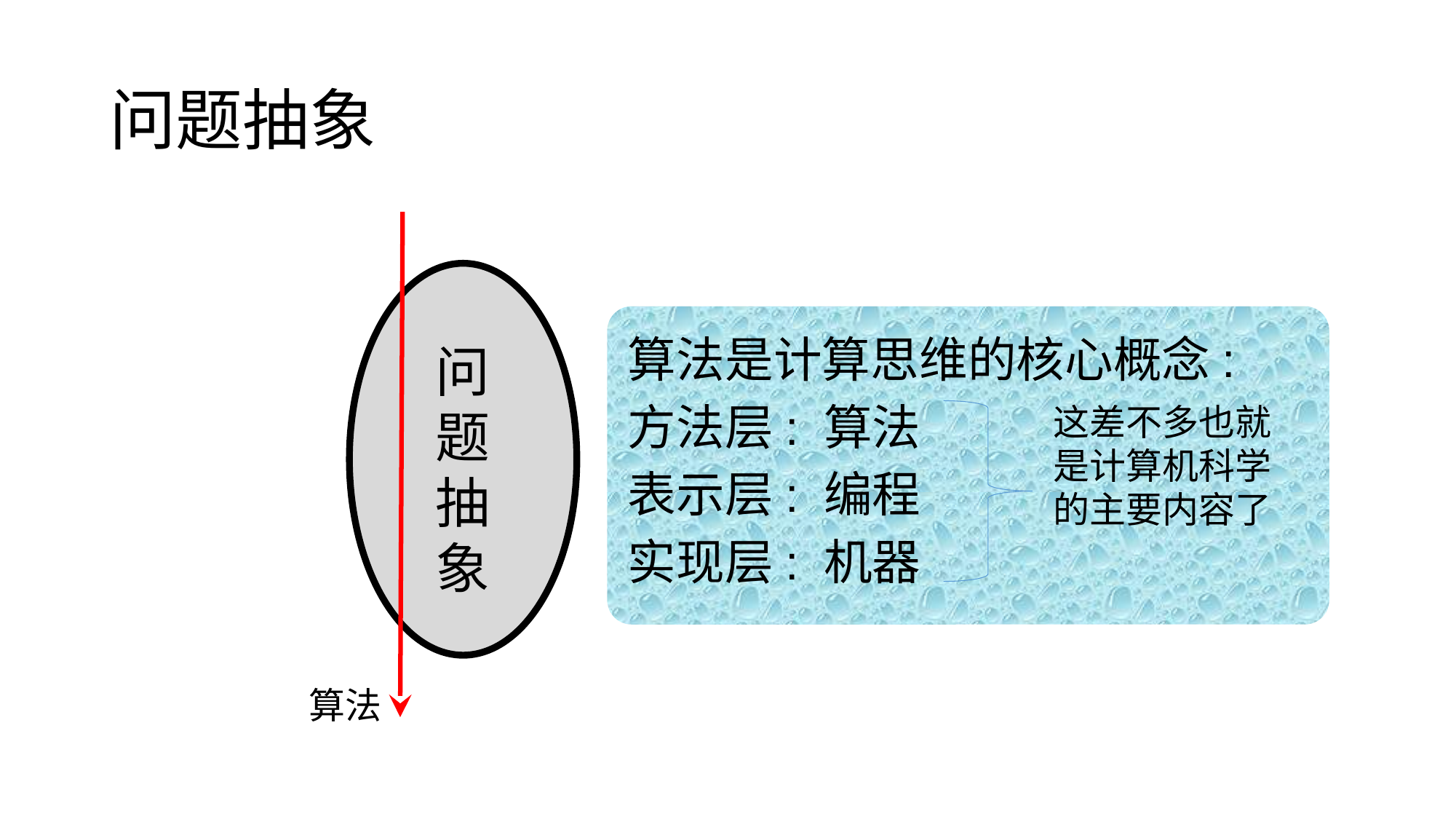

# 问题抽象

算法

算法是计算思维的核心概念:
方法层: 算法
表示层: 编程
实现层: 机器
这差不多也就是计算机科学的主要内容了

问题抽象